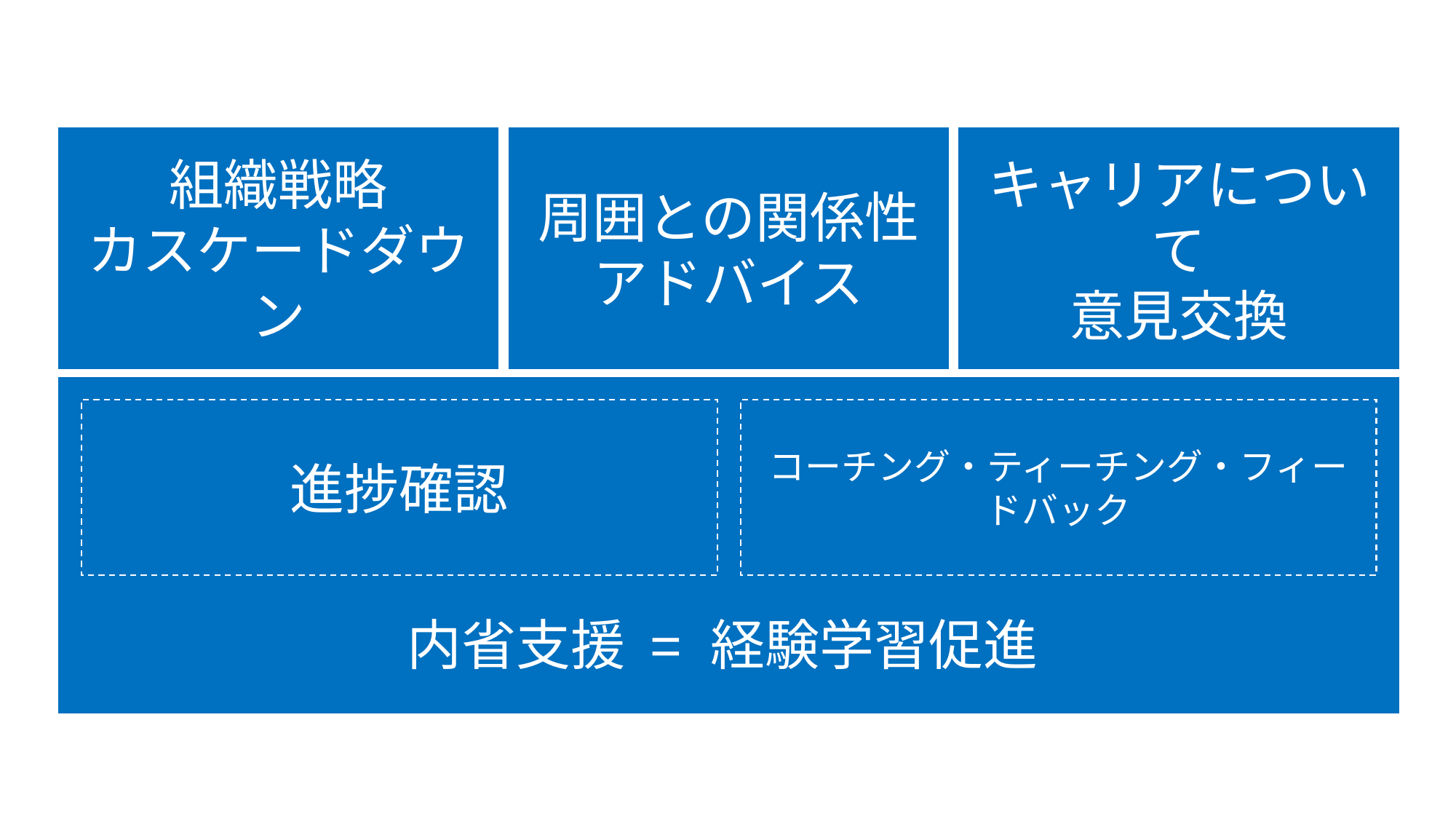

組織戦略
カスケードダウン
周囲との関係性
アドバイス
キャリアについて
意見交換

内省支援 = 経験学習促進
進捗確認
コーチング・ティーチング・フィードバック